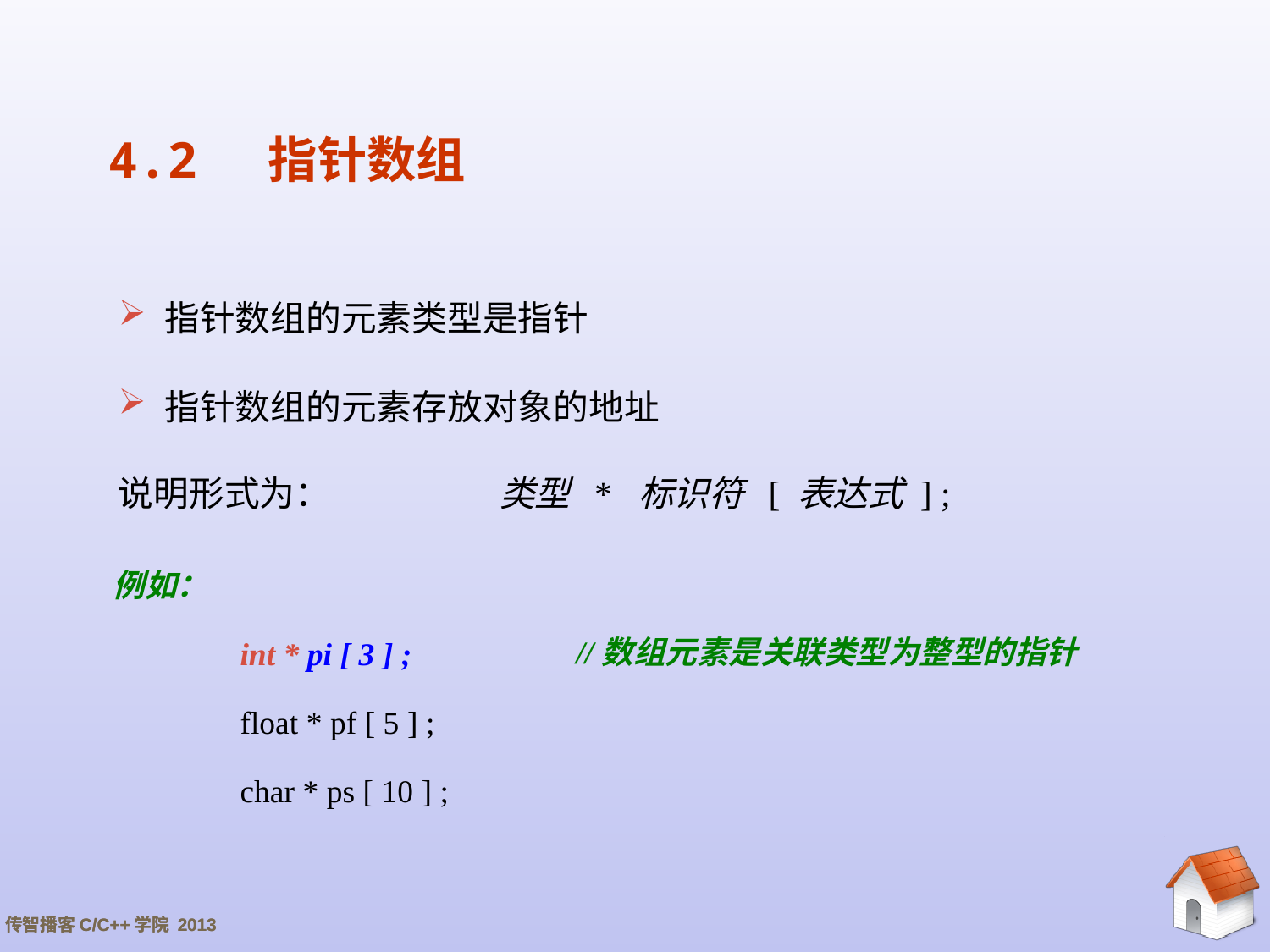

# 4.2  指针数组
 指针数组的元素类型是指针
 指针数组的元素存放对象的地址
说明形式为：		类型  *  标识符  [ 表达式 ] ;
例如：
	int * pi [ 3 ] ;
	float * pf [ 5 ] ;
	char * ps [ 10 ] ;
//数组元素是关联类型为整型的指针